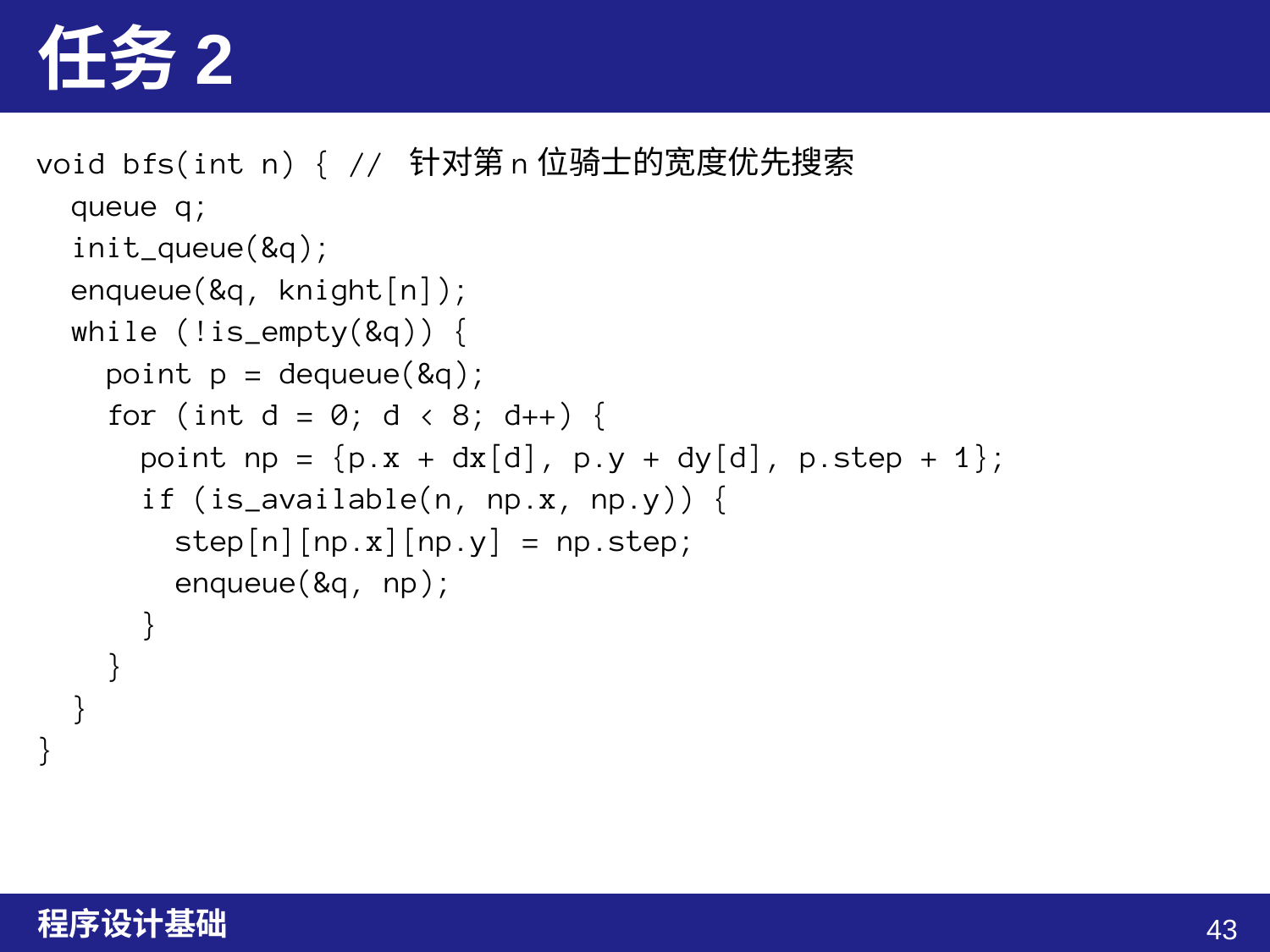

# 任务2
void bfs(int n) { // 针对第n位骑士的宽度优先搜索
  queue q;
  init_queue(&q);
  enqueue(&q, knight[n]);
  while (!is_empty(&q)) {
    point p = dequeue(&q);
    for (int d = 0; d < 8; d++) {
      point np = {p.x + dx[d], p.y + dy[d], p.step + 1};
      if (is_available(n, np.x, np.y)) {
        step[n][np.x][np.y] = np.step;
        enqueue(&q, np);
      }
    }
  }
}